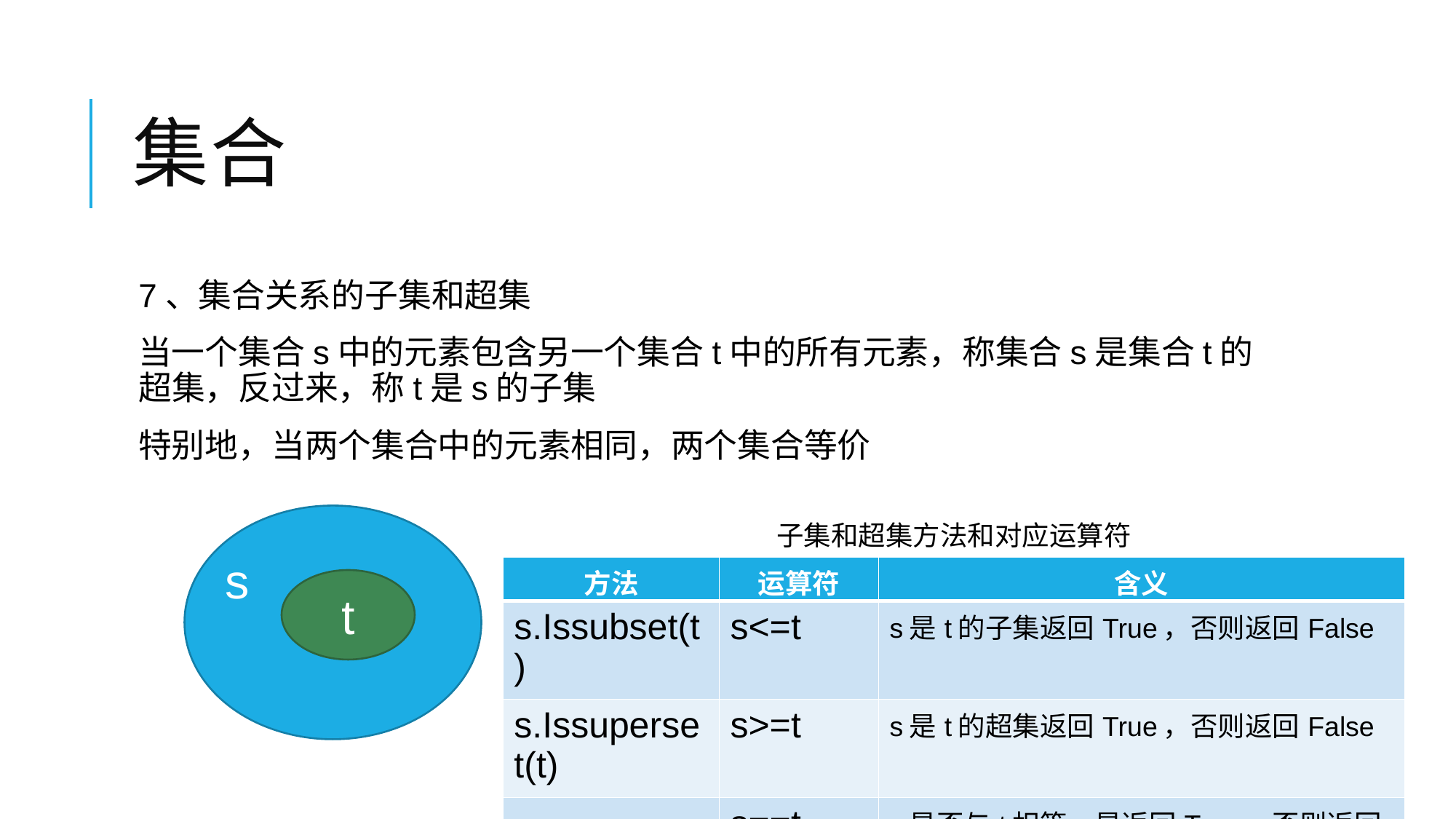

# 集合
7、集合关系的子集和超集
当一个集合s中的元素包含另一个集合t中的所有元素，称集合s是集合t的超集，反过来，称t是s的子集
特别地，当两个集合中的元素相同，两个集合等价

s
t
子集和超集方法和对应运算符
| 方法 | 运算符 | 含义 |
| --- | --- | --- |
| s.Issubset(t) | s<=t | s是t的子集返回True，否则返回False |
| s.Issuperset(t) | s>=t | s是t的超集返回True，否则返回False |
|  | s==t | s是否与t相等，是返回True，否则返回False |